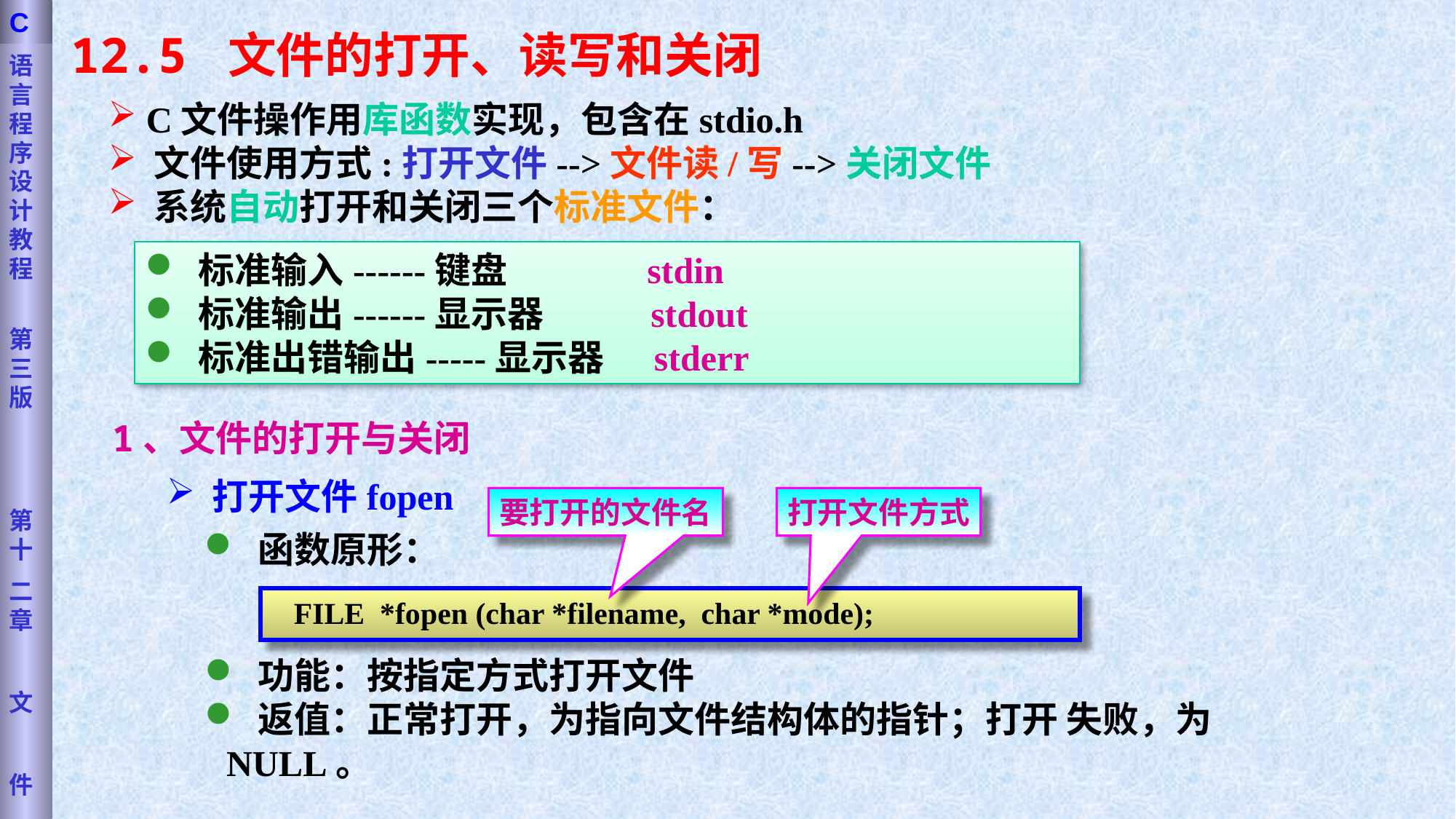

语言程序设计教程
第三版

第十
二章

文

件
C
12.5 文件的打开、读写和关闭
 C文件操作用库函数实现，包含在stdio.h
 文件使用方式:打开文件-->文件读/写-->关闭文件
 系统自动打开和关闭三个标准文件：
 标准输入------键盘                stdin
 标准输出------显示器            stdout
 标准出错输出-----显示器     stderr
1、文件的打开与关闭
 打开文件fopen
要打开的文件名
打开文件方式
 函数原形：
   FILE  *fopen (char *filename,  char *mode);
 功能：按指定方式打开文件
 返值：正常打开，为指向文件结构体的指针；打开 失败，为NULL。